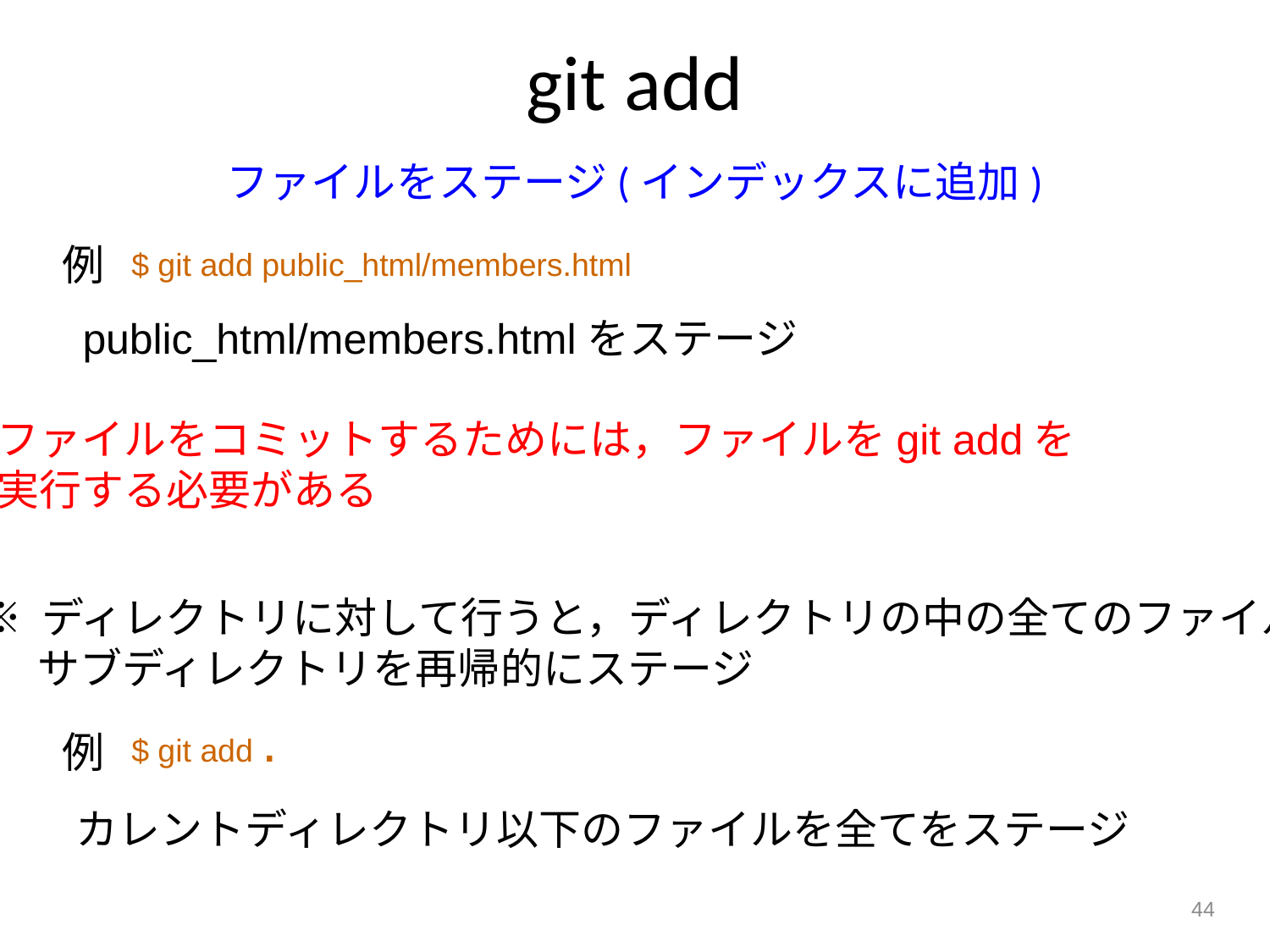

# git add
ファイルをステージ(インデックスに追加)
例
$ git add public_html/members.html
 public_html/members.htmlをステージ
ファイルをコミットするためには，ファイルをgit addを
実行する必要がある
※ ディレクトリに対して行うと，ディレクトリの中の全てのファイルと
     サブディレクトリを再帰的にステージ
$ git add .
例
カレントディレクトリ以下のファイルを全てをステージ
44